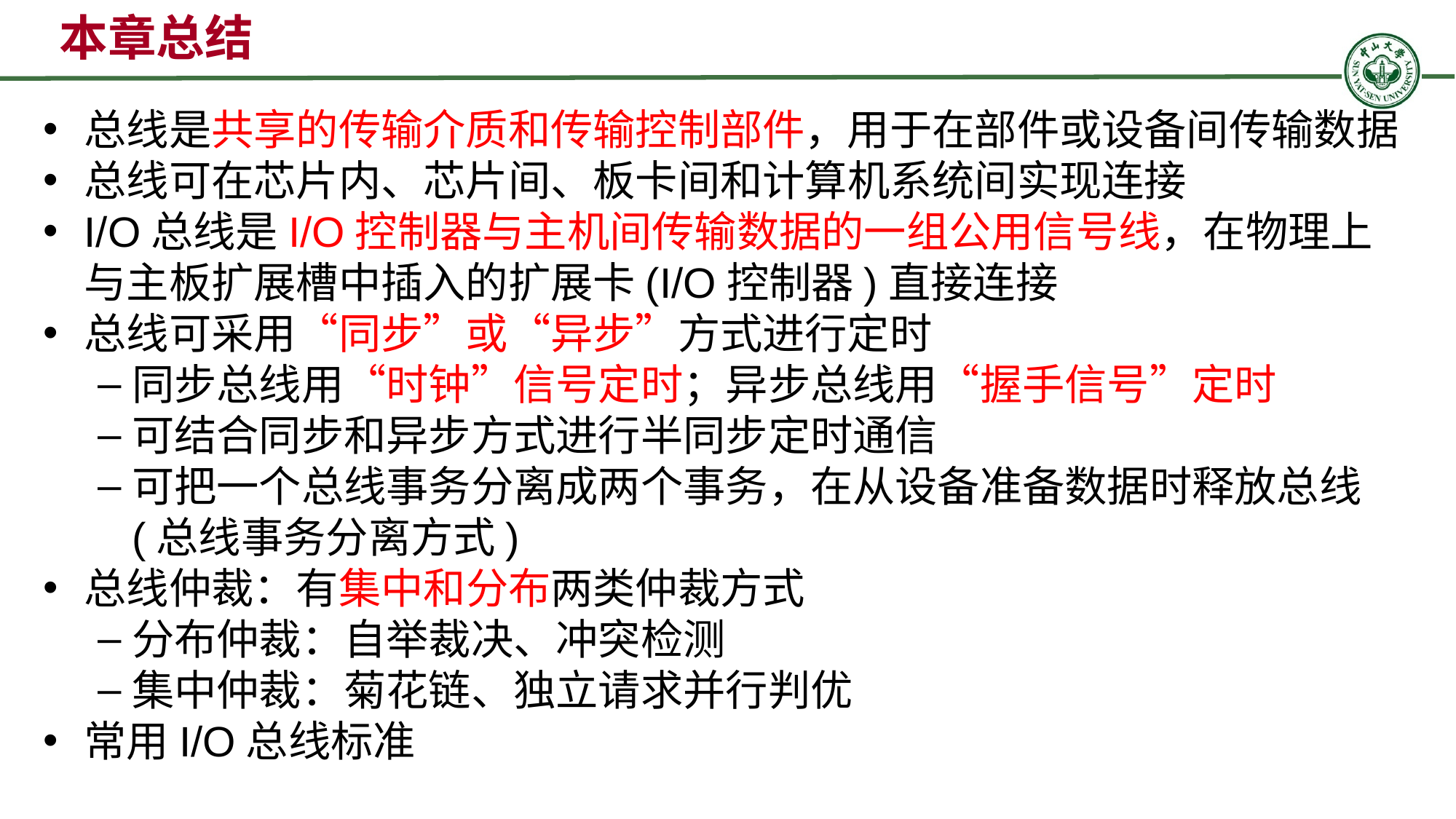

本章总结
总线是共享的传输介质和传输控制部件，用于在部件或设备间传输数据
总线可在芯片内、芯片间、板卡间和计算机系统间实现连接
I/O总线是I/O控制器与主机间传输数据的一组公用信号线，在物理上与主板扩展槽中插入的扩展卡(I/O控制器)直接连接
总线可采用“同步”或“异步”方式进行定时
同步总线用“时钟”信号定时；异步总线用“握手信号”定时
可结合同步和异步方式进行半同步定时通信
可把一个总线事务分离成两个事务，在从设备准备数据时释放总线(总线事务分离方式)
总线仲裁：有集中和分布两类仲裁方式
分布仲裁：自举裁决、冲突检测
集中仲裁：菊花链、独立请求并行判优
常用I/O总线标准